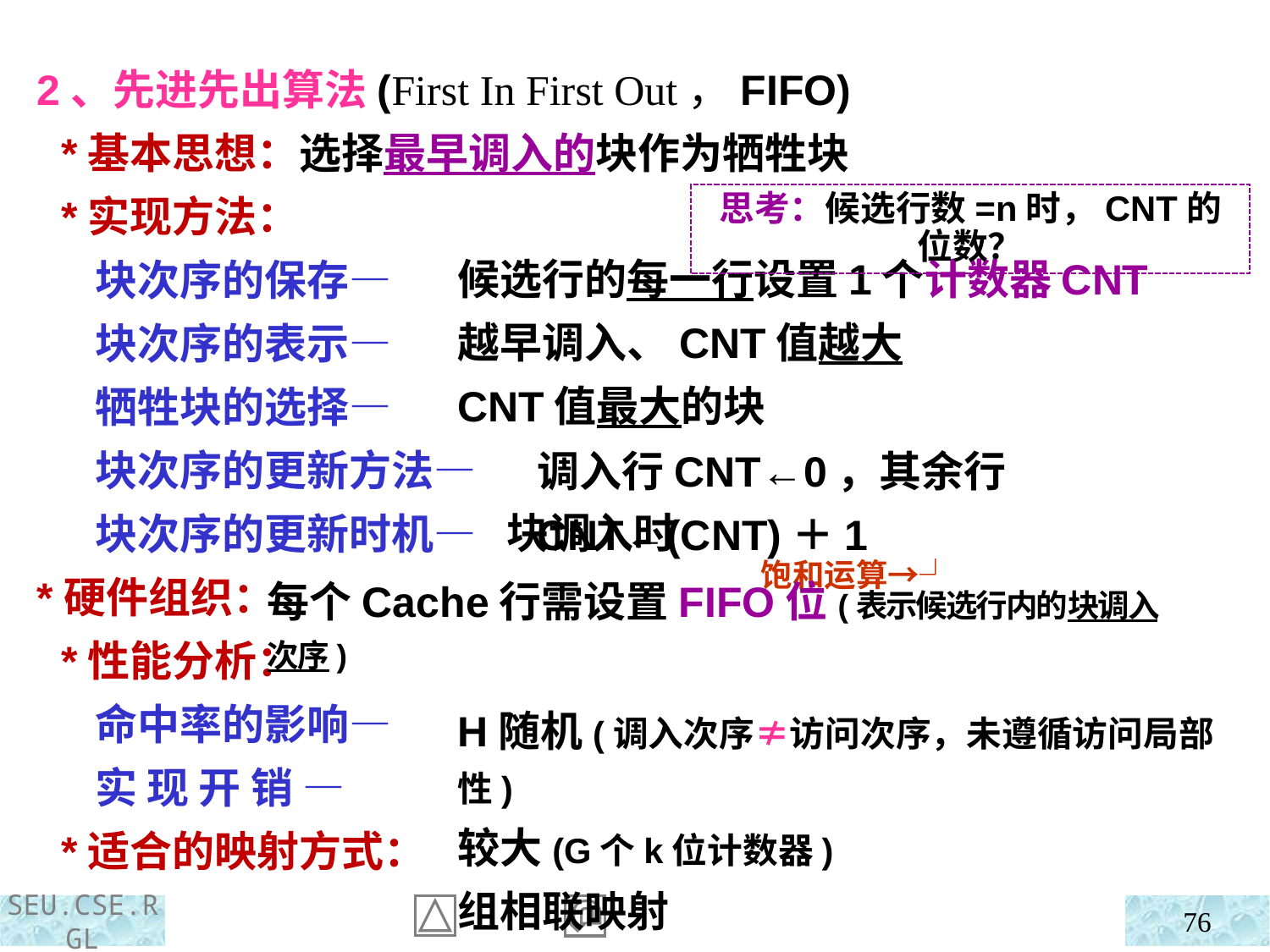

2、先进先出算法(First In First Out，FIFO)
  *基本思想：选择最早调入的块作为牺牲块
  *实现方法：
     块次序的保存—
     块次序的表示—
     牺牲块的选择—
     块次序的更新方法—
     块次序的更新时机—
*硬件组织：
  *性能分析：
     命中率的影响—
     实 现 开 销 —
  *适合的映射方式：
思考：候选行数=n时，CNT的位数？
候选行的每一行设置1个计数器CNT
越早调入、CNT值越大
CNT值最大的块
调入行CNT←0，其余行CNT←(CNT)＋1
                              饱和运算→┘
    块调入时
每个Cache行需设置FIFO位(表示候选行内的块调入次序)
H随机(调入次序≠访问次序，未遵循访问局部性)
较大(G个k位计数器)
组相联映射

76